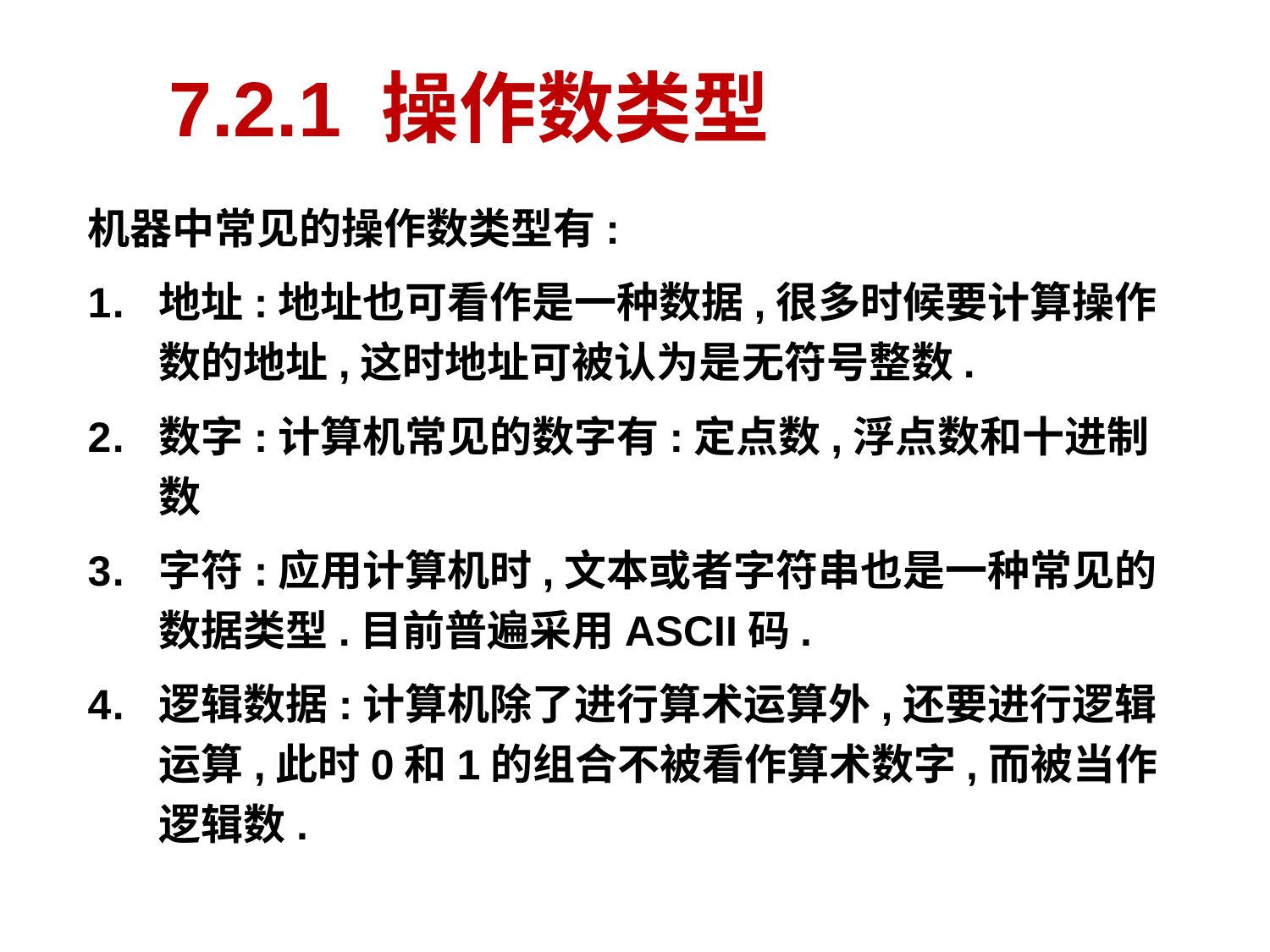

# 7.2.1 操作数类型
机器中常见的操作数类型有:
地址:地址也可看作是一种数据,很多时候要计算操作数的地址,这时地址可被认为是无符号整数.
数字:计算机常见的数字有:定点数,浮点数和十进制数
字符:应用计算机时,文本或者字符串也是一种常见的数据类型.目前普遍采用ASCII码.
逻辑数据:计算机除了进行算术运算外,还要进行逻辑运算,此时0和1的组合不被看作算术数字,而被当作逻辑数.